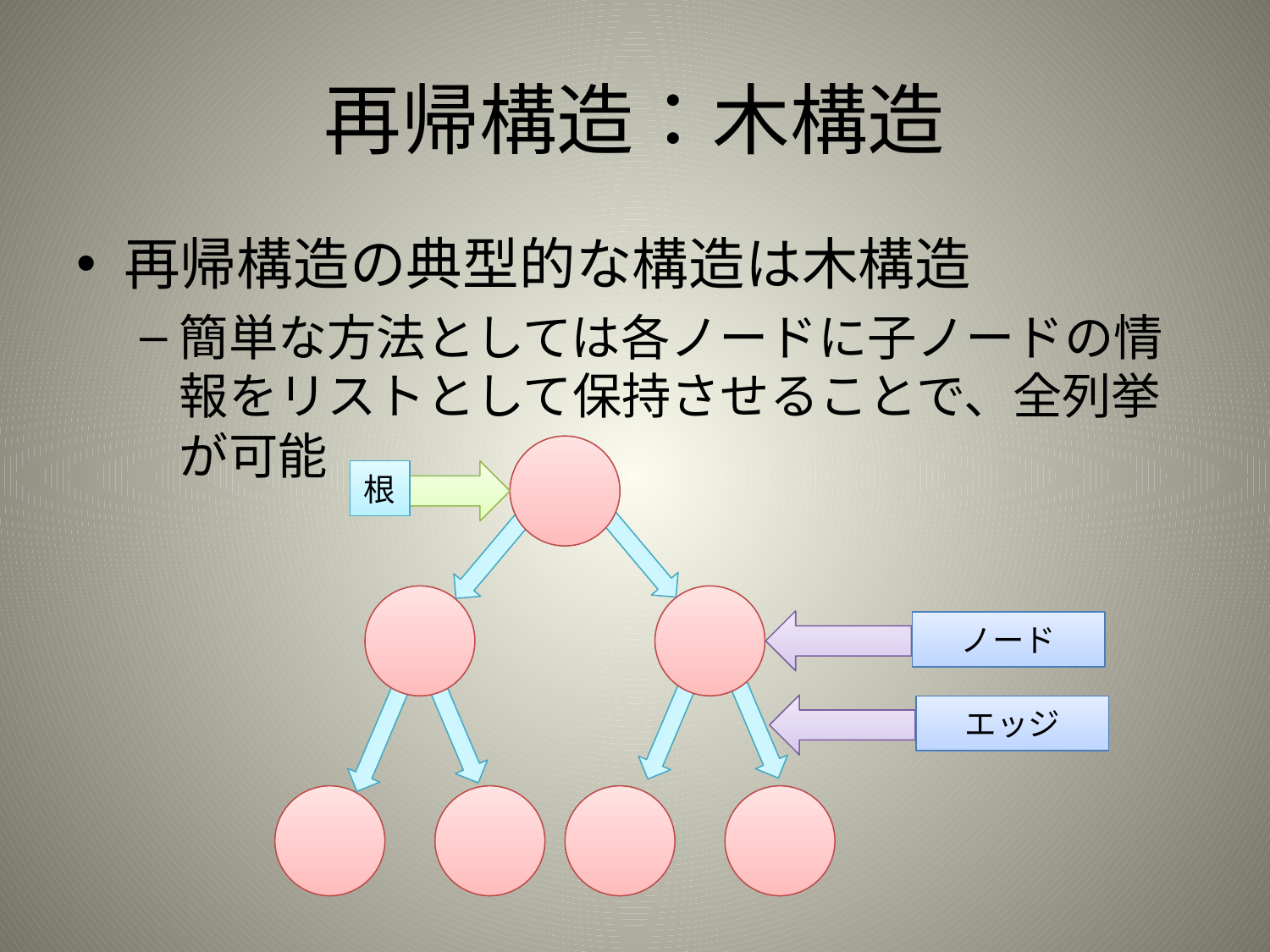

# 再帰構造：木構造
再帰構造の典型的な構造は木構造
簡単な方法としては各ノードに子ノードの情報をリストとして保持させることで、全列挙が可能

根

ノード

エッジ